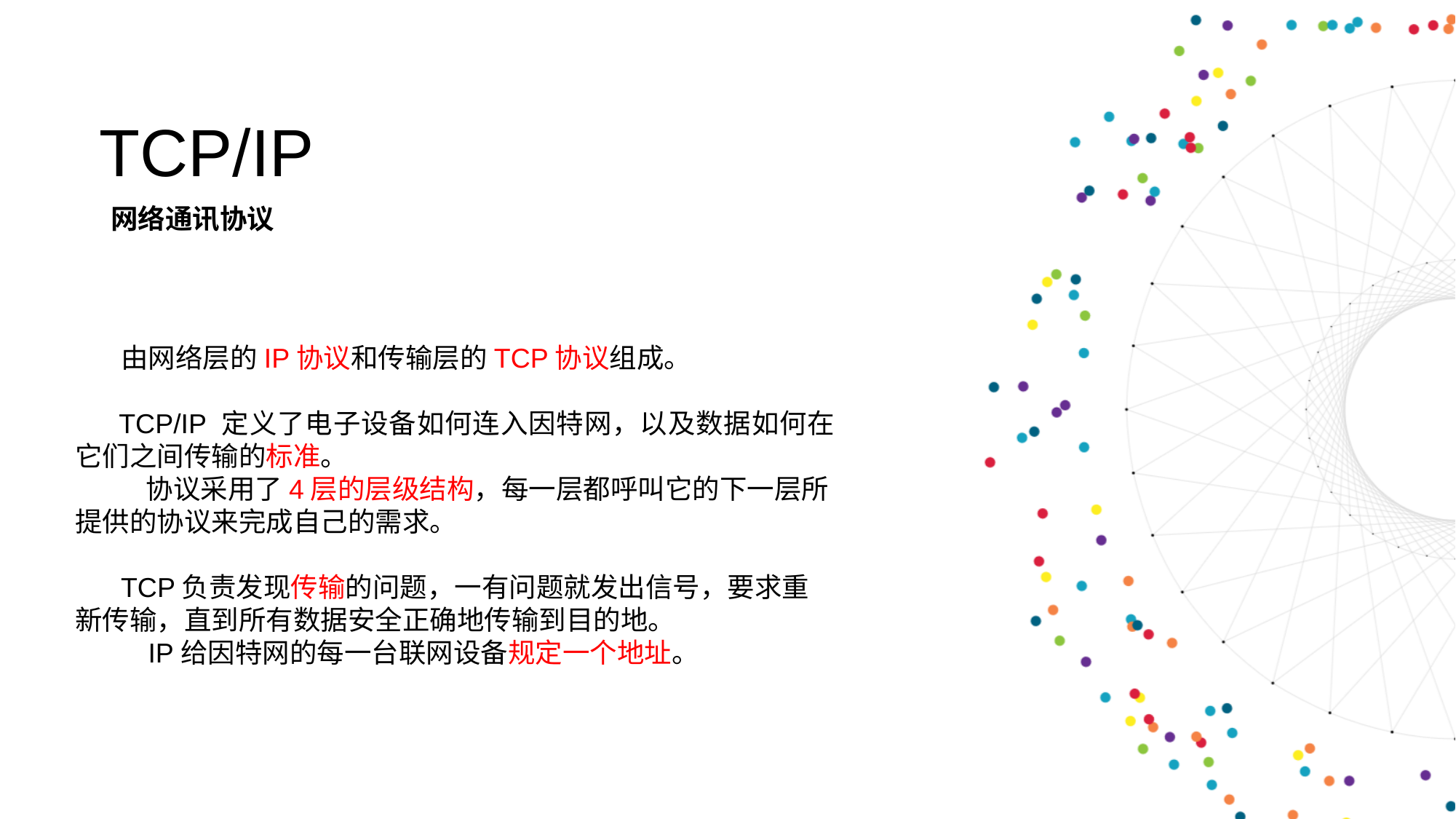

TCP/IP
网络通讯协议
  由网络层的IP协议和传输层的TCP协议组成。

  TCP/IP 定义了电子设备如何连入因特网，以及数据如何在它们之间传输的标准。
      协议采用了4层的层级结构，每一层都呼叫它的下一层所提供的协议来完成自己的需求。
      TCP负责发现传输的问题，一有问题就发出信号，要求重新传输，直到所有数据安全正确地传输到目的地。
      IP给因特网的每一台联网设备规定一个地址。